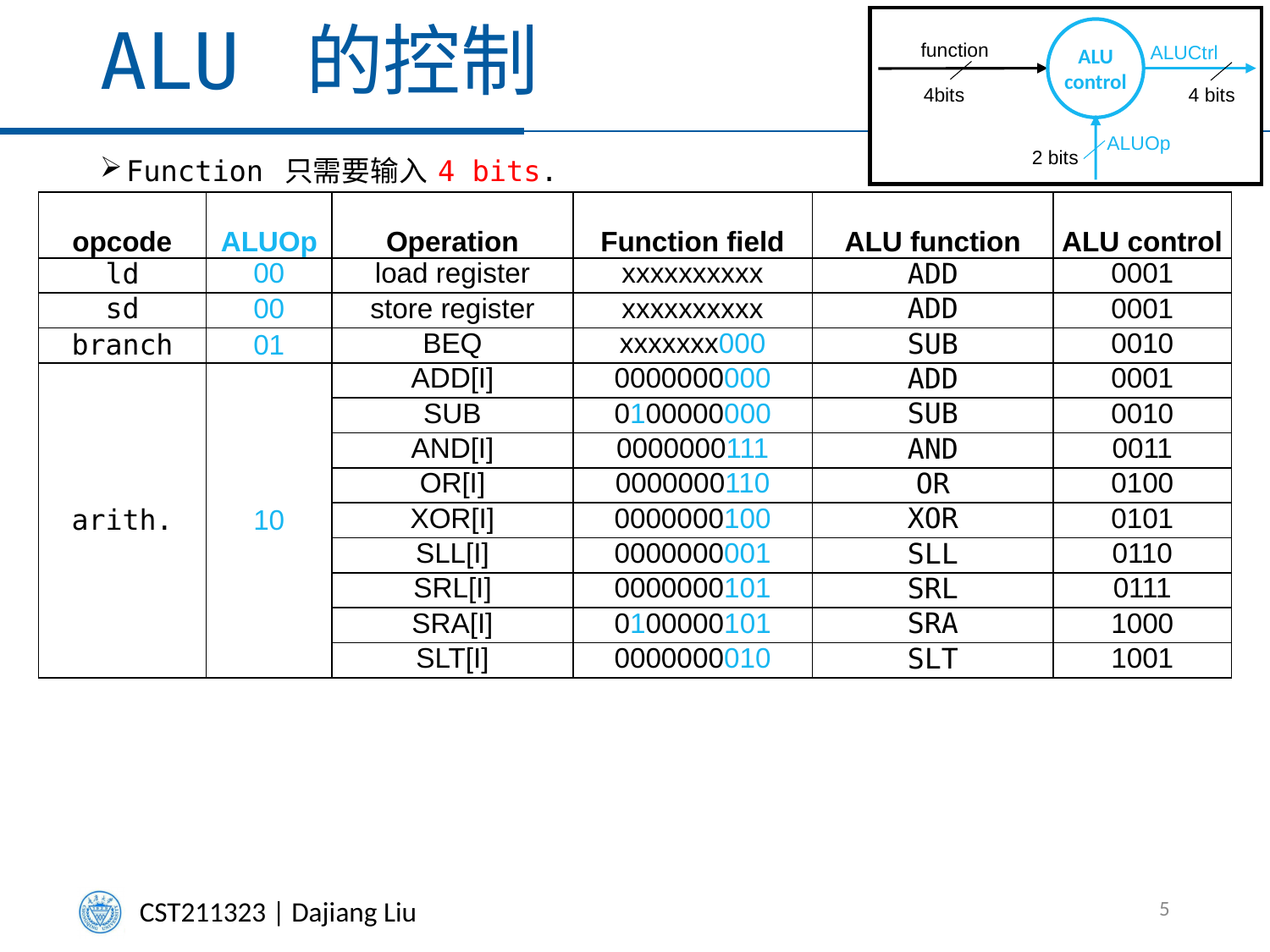

# ALU 的控制
ALU control
function
ALUCtrl
4bits
4 bits
ALUOp
Function 只需要输入 4 bits.
2 bits
| opcode | ALUOp | Operation | Function field | ALU function | ALU control |
| --- | --- | --- | --- | --- | --- |
| ld | 00 | load register | xxxxxxxxxx | ADD | 0001 |
| sd | 00 | store register | xxxxxxxxxx | ADD | 0001 |
| branch | 01 | BEQ | xxxxxxx000 | SUB | 0010 |
| arith. | 10 | ADD[I] | 0000000000 | ADD | 0001 |
|  |  | SUB | 0100000000 | SUB | 0010 |
|  |  | AND[I] | 0000000111 | AND | 0011 |
|  |  | OR[I] | 0000000110 | OR | 0100 |
|  |  | XOR[I] | 0000000100 | XOR | 0101 |
|  |  | SLL[I] | 0000000001 | SLL | 0110 |
|  |  | SRL[I] | 0000000101 | SRL | 0111 |
|  |  | SRA[I] | 0100000101 | SRA | 1000 |
|  |  | SLT[I] | 0000000010 | SLT | 1001 |
5